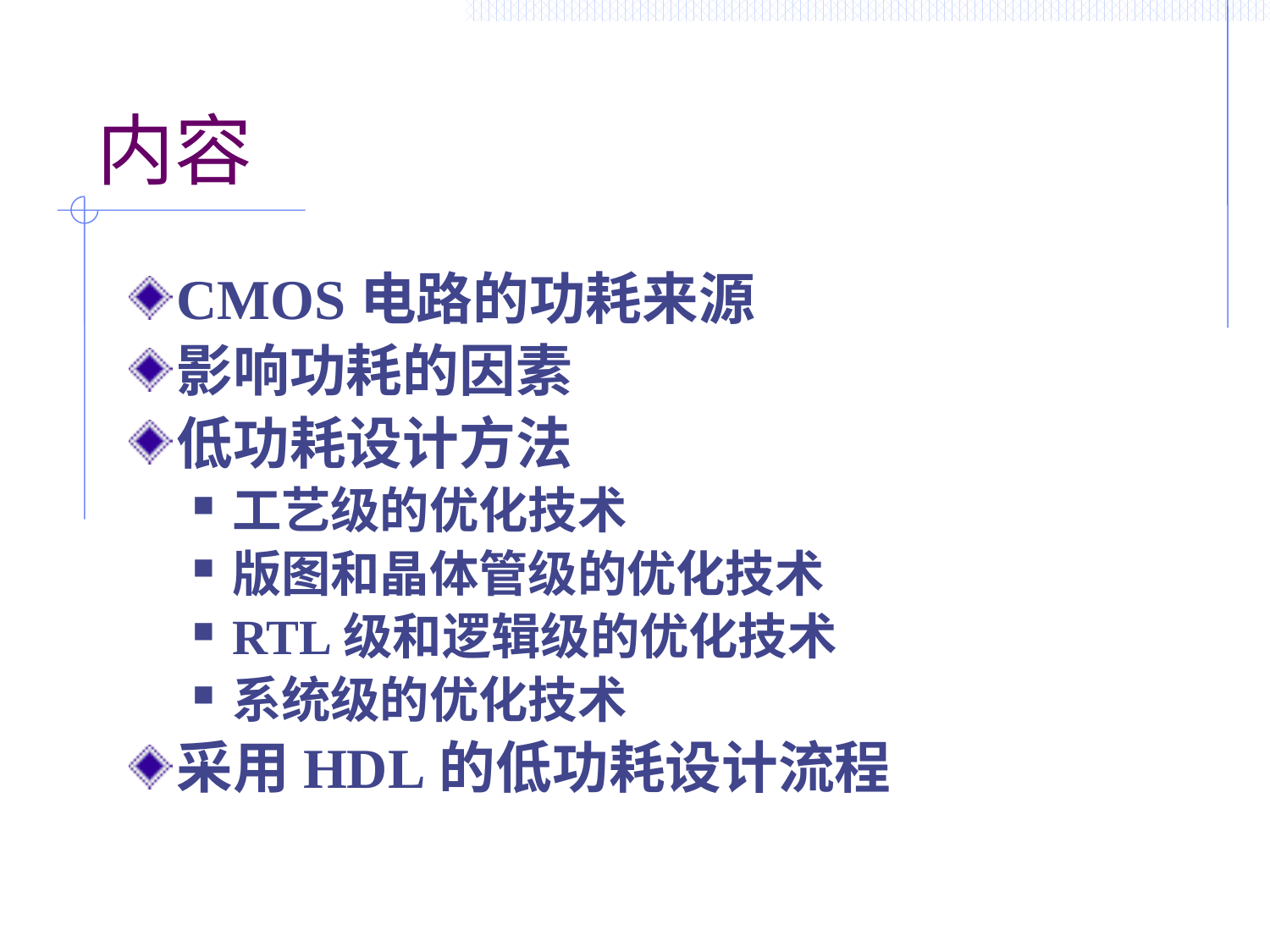

# 内容
CMOS电路的功耗来源
影响功耗的因素
低功耗设计方法
工艺级的优化技术
版图和晶体管级的优化技术
RTL级和逻辑级的优化技术
系统级的优化技术
采用HDL的低功耗设计流程